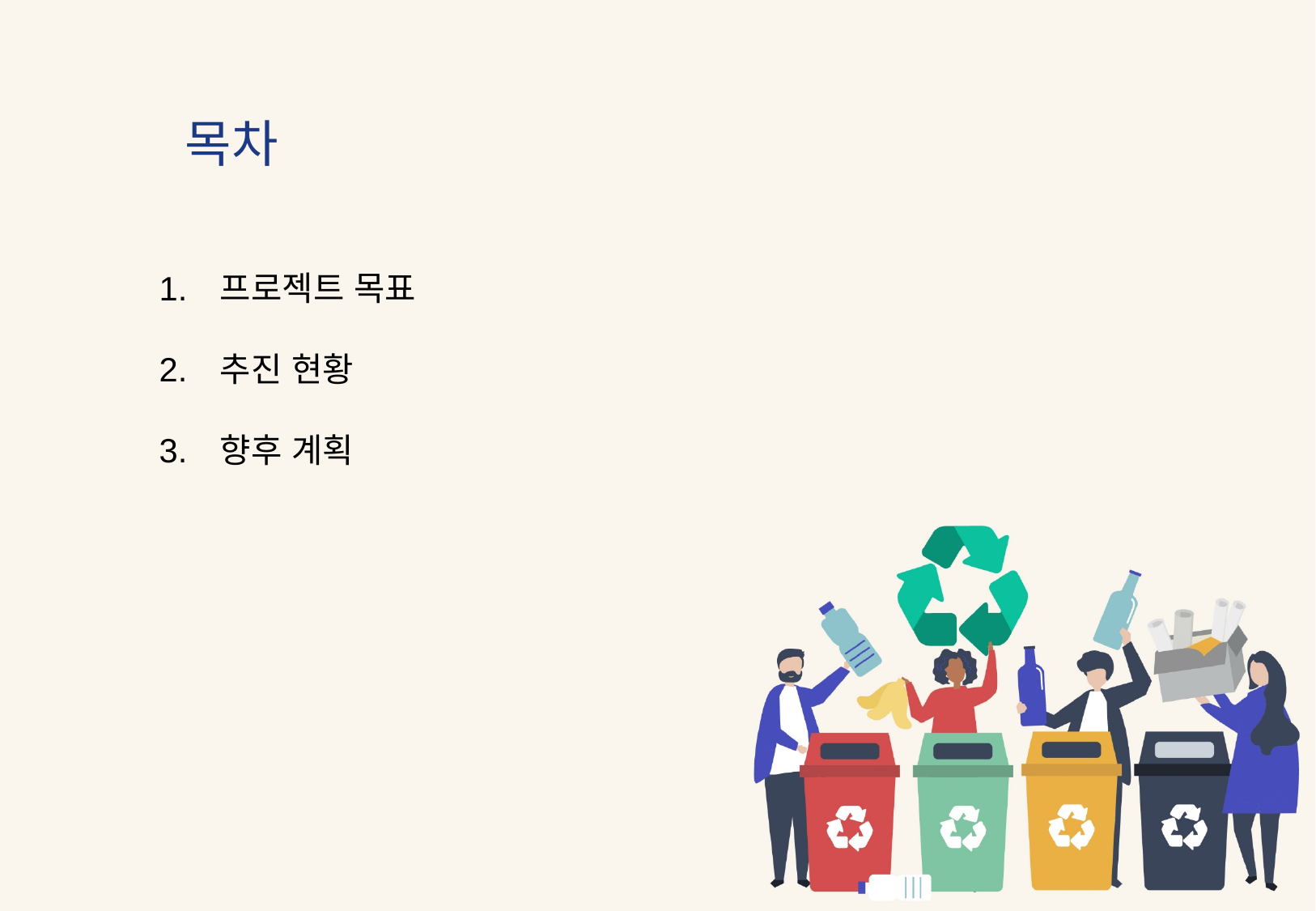

목차
프로젝트 목표
추진 현황
향후 계획